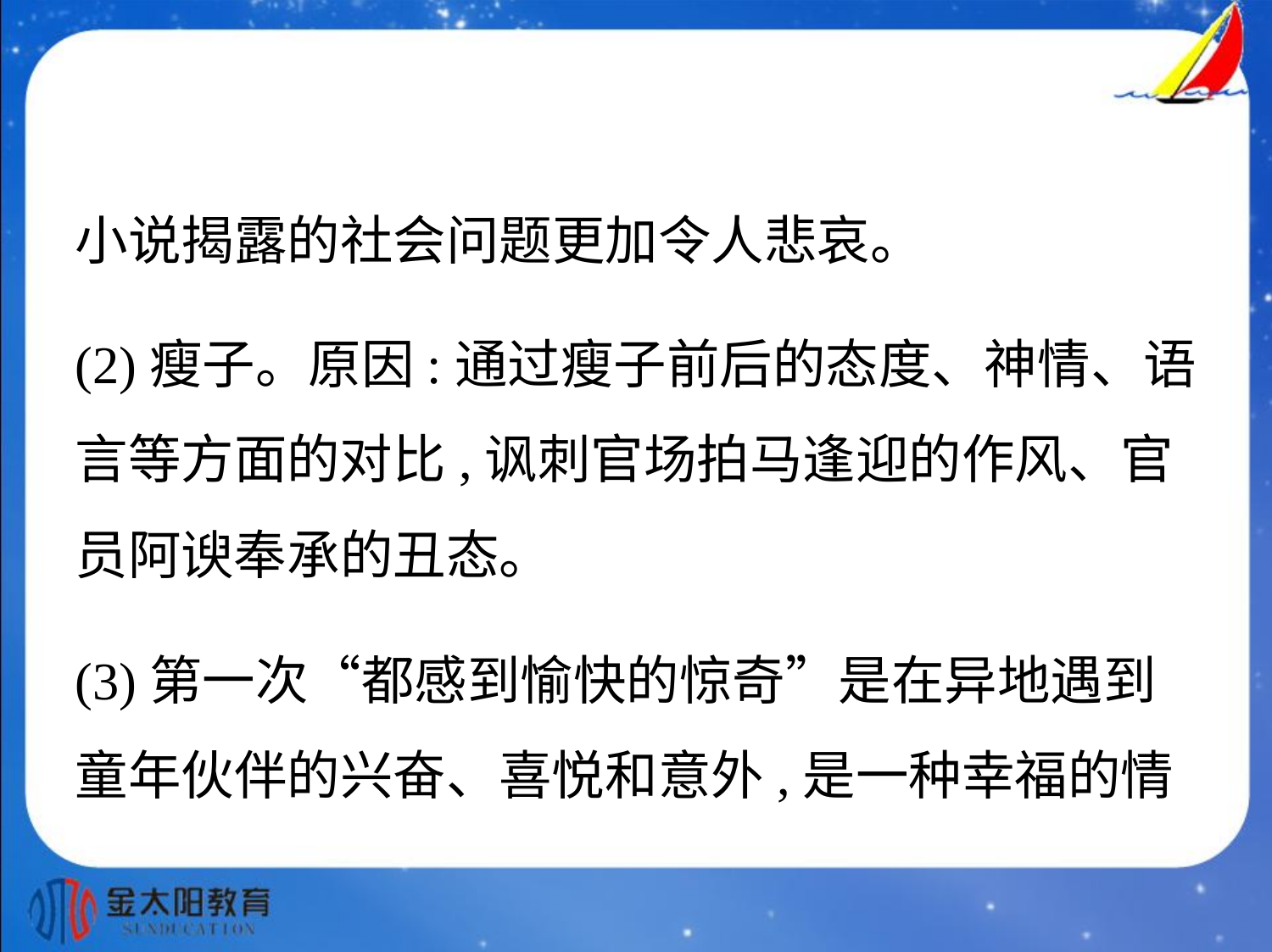

小说揭露的社会问题更加令人悲哀。
(2)瘦子。原因:通过瘦子前后的态度、神情、语
言等方面的对比,讽刺官场拍马逢迎的作风、官
员阿谀奉承的丑态。
(3)第一次“都感到愉快的惊奇”是在异地遇到
童年伙伴的兴奋、喜悦和意外,是一种幸福的情